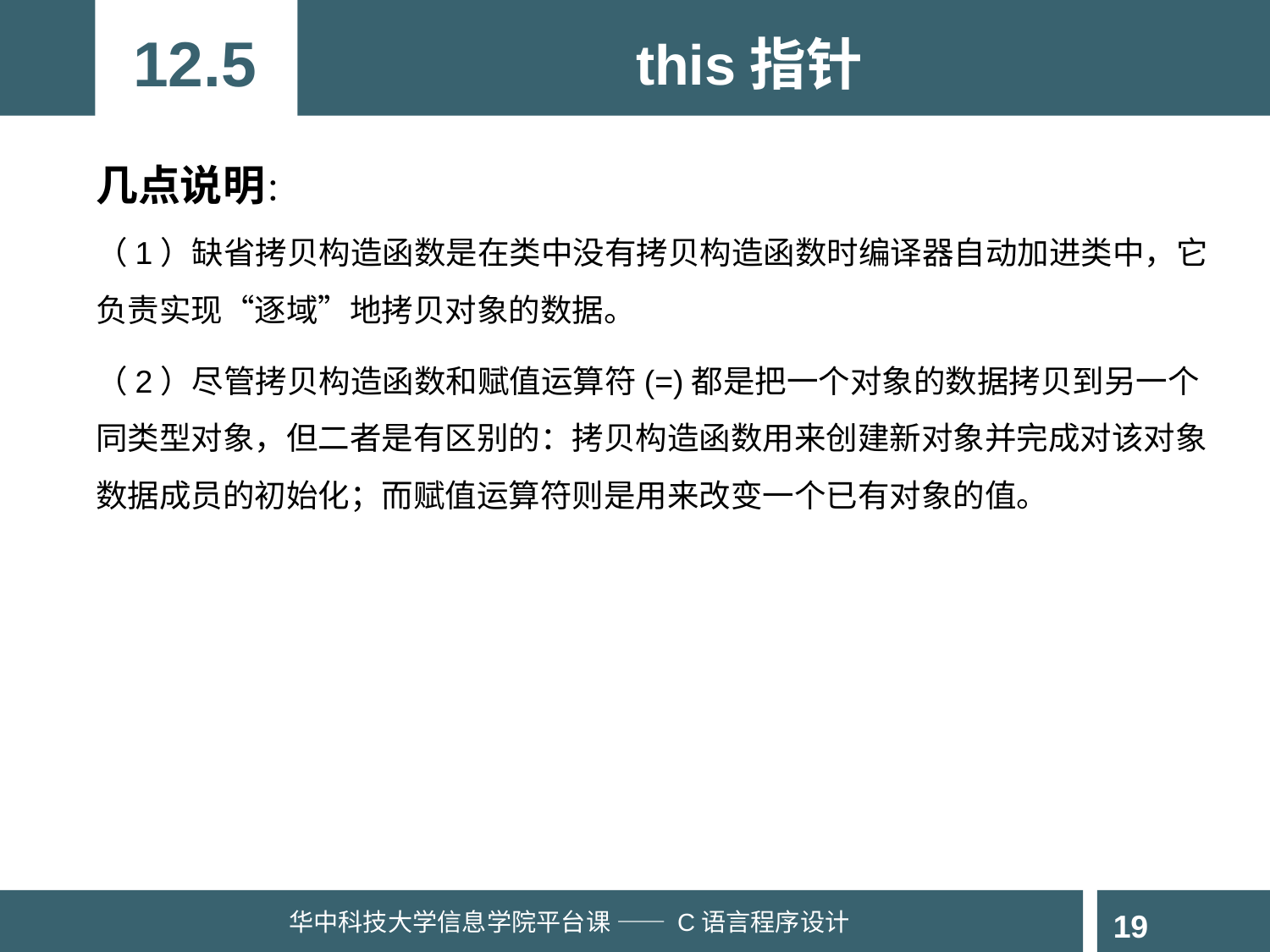

12.5
this指针
几点说明：
（1）缺省拷贝构造函数是在类中没有拷贝构造函数时编译器自动加进类中，它负责实现“逐域”地拷贝对象的数据。
（2）尽管拷贝构造函数和赋值运算符(=)都是把一个对象的数据拷贝到另一个同类型对象，但二者是有区别的：拷贝构造函数用来创建新对象并完成对该对象数据成员的初始化；而赋值运算符则是用来改变一个已有对象的值。